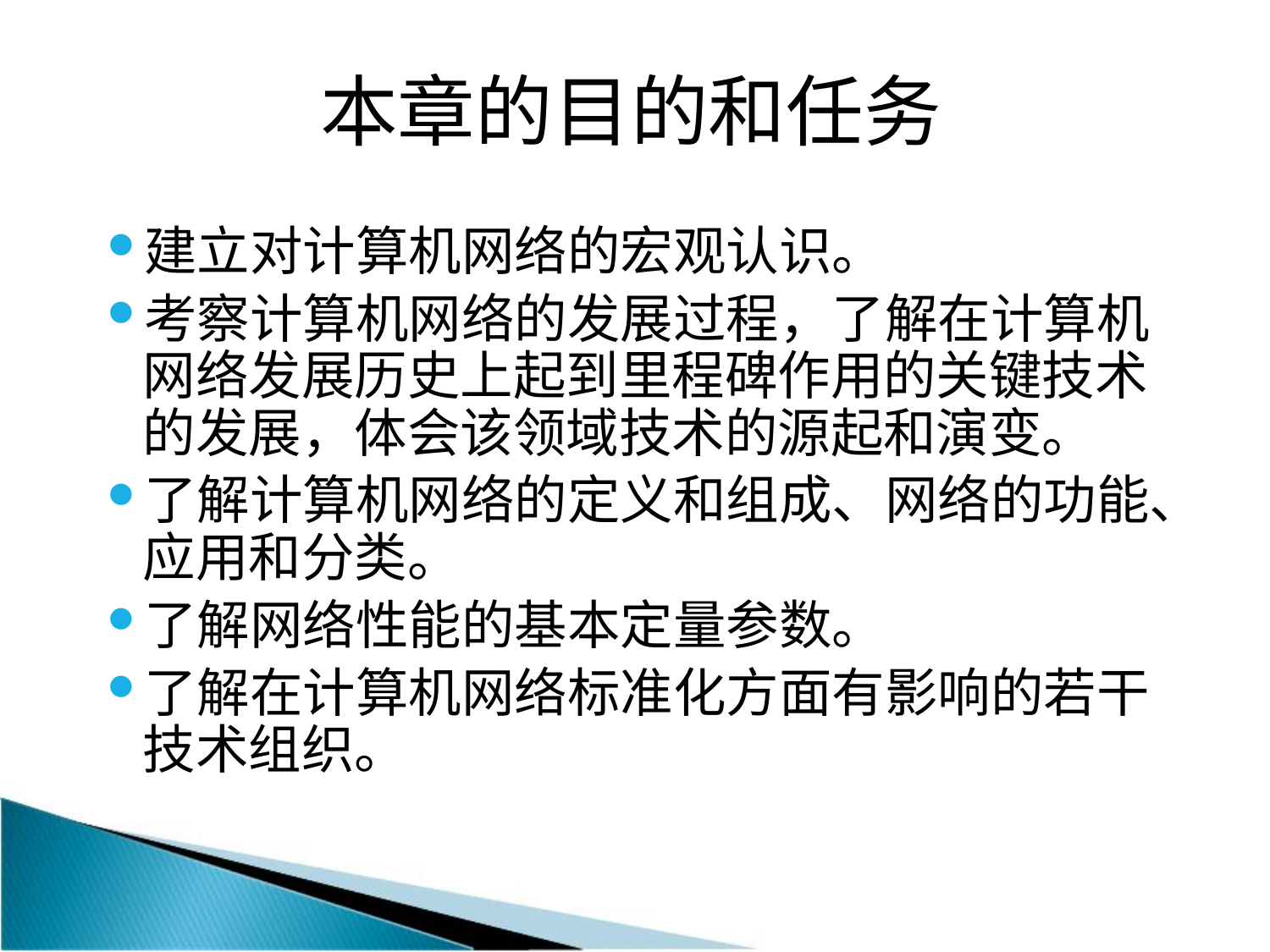

本章的目的和任务
建立对计算机网络的宏观认识。
考察计算机网络的发展过程，了解在计算机网络发展历史上起到里程碑作用的关键技术的发展，体会该领域技术的源起和演变。
了解计算机网络的定义和组成、网络的功能、应用和分类。
了解网络性能的基本定量参数。
了解在计算机网络标准化方面有影响的若干技术组织。